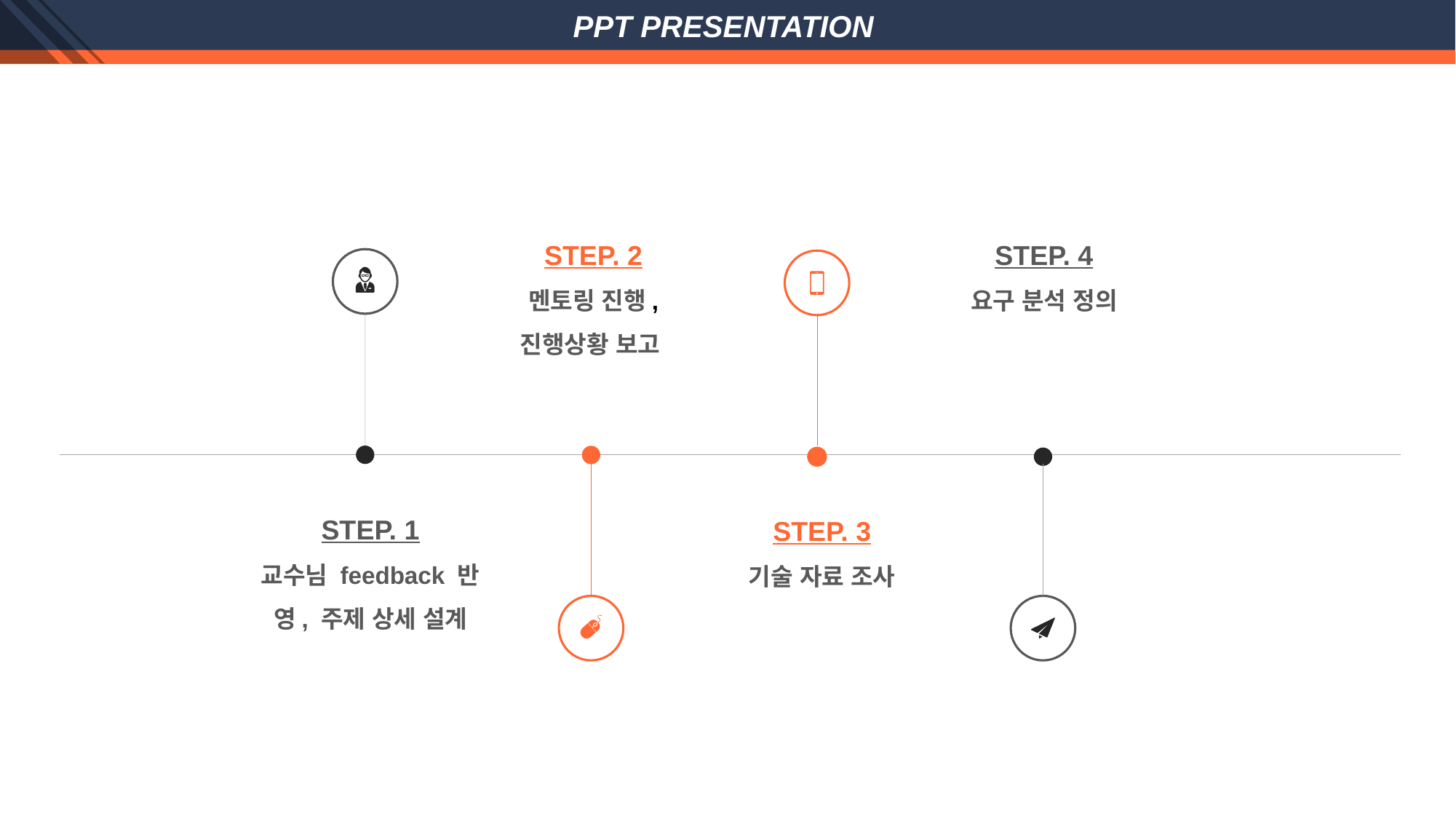

PPT PRESENTATION

STEP. 2
멘토링 진행,
진행상황 보고
STEP. 4
요구 분석 정의

STEP. 1
교수님 feedback 반영, 주제 상세 설계
STEP. 3
기술 자료 조사